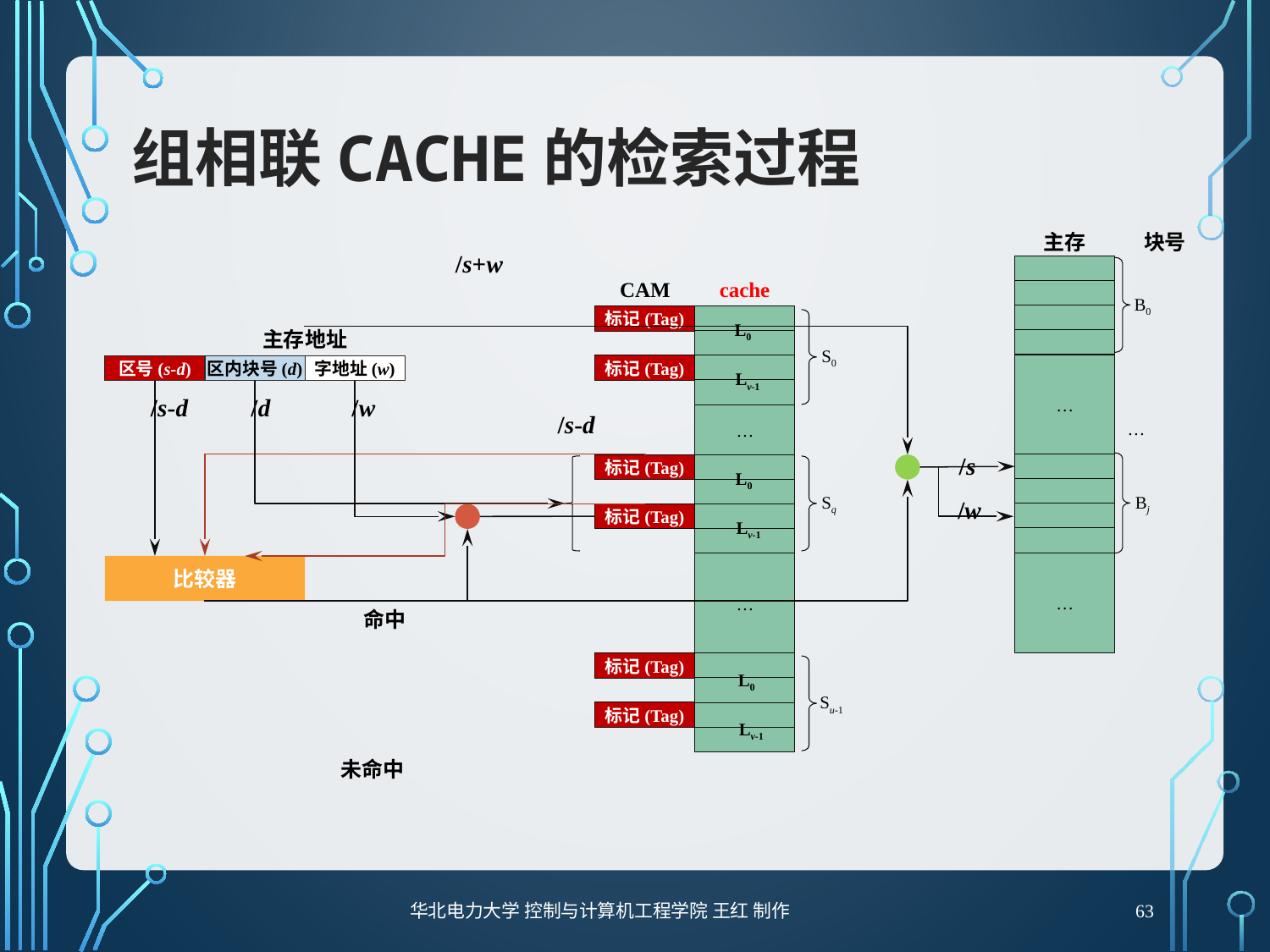

# 组相联cache的检索过程
主存
块号
/s+w

B0
CAM
cache
标记(Tag)

S0
L0
主存地址
…
…
标记(Tag)
区号(s-d)
区内块号(d)
字地址(w)
Lv-1
/s-d
/d
/w
/s-d
…
/s

Bj

标记(Tag)

Sq
L0

/w

标记(Tag)

Lv-1

…
…
比较器
命中
标记(Tag)

Su-1
L0
标记(Tag)
Lv-1
未命中
华北电力大学 控制与计算机工程学院 王红 制作
63